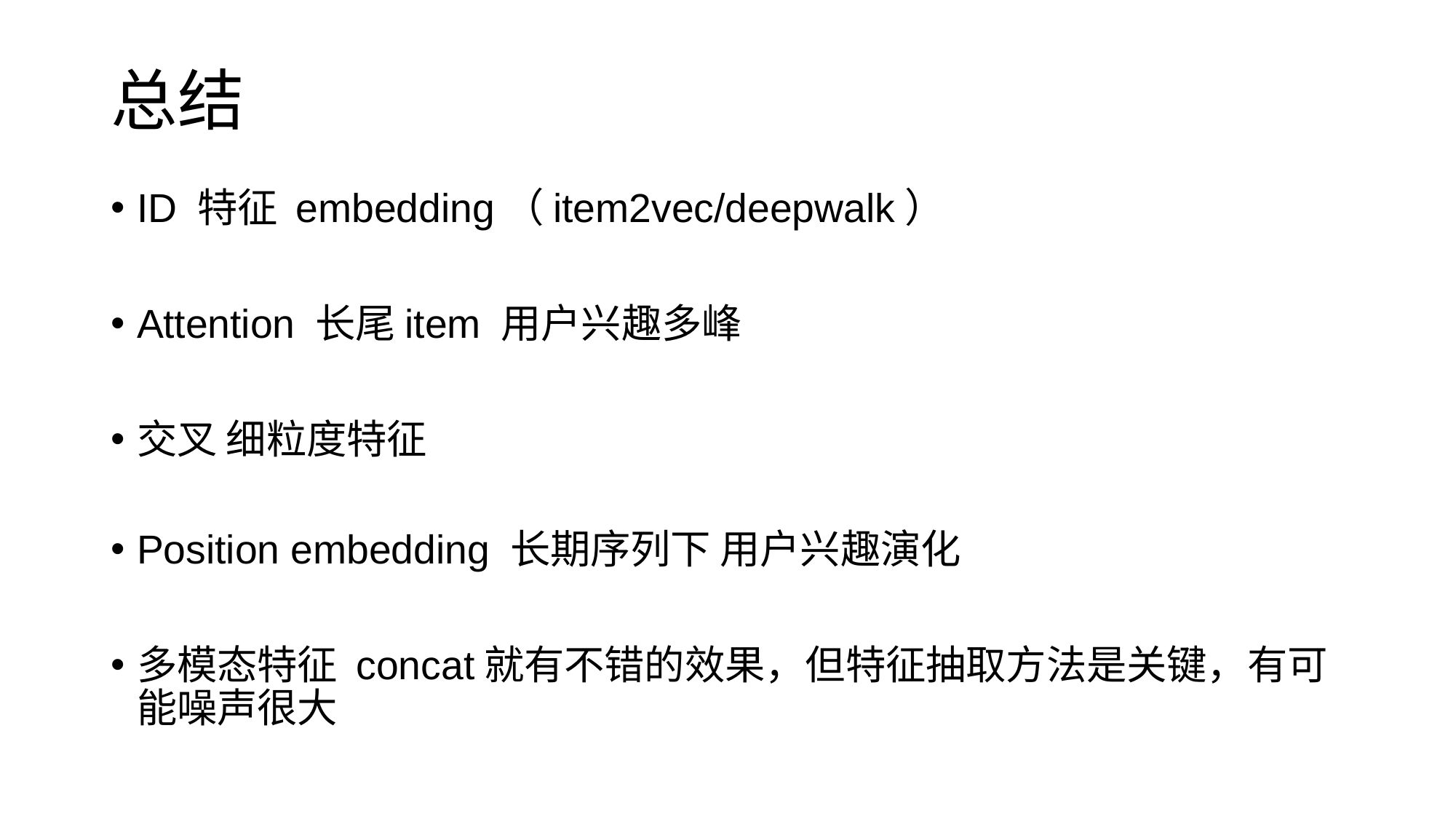

# 总结
ID 特征 embedding（item2vec/deepwalk）

Attention 长尾item 用户兴趣多峰

交叉 细粒度特征

Position embedding 长期序列下 用户兴趣演化

多模态特征 concat就有不错的效果，但特征抽取方法是关键，有可能噪声很大